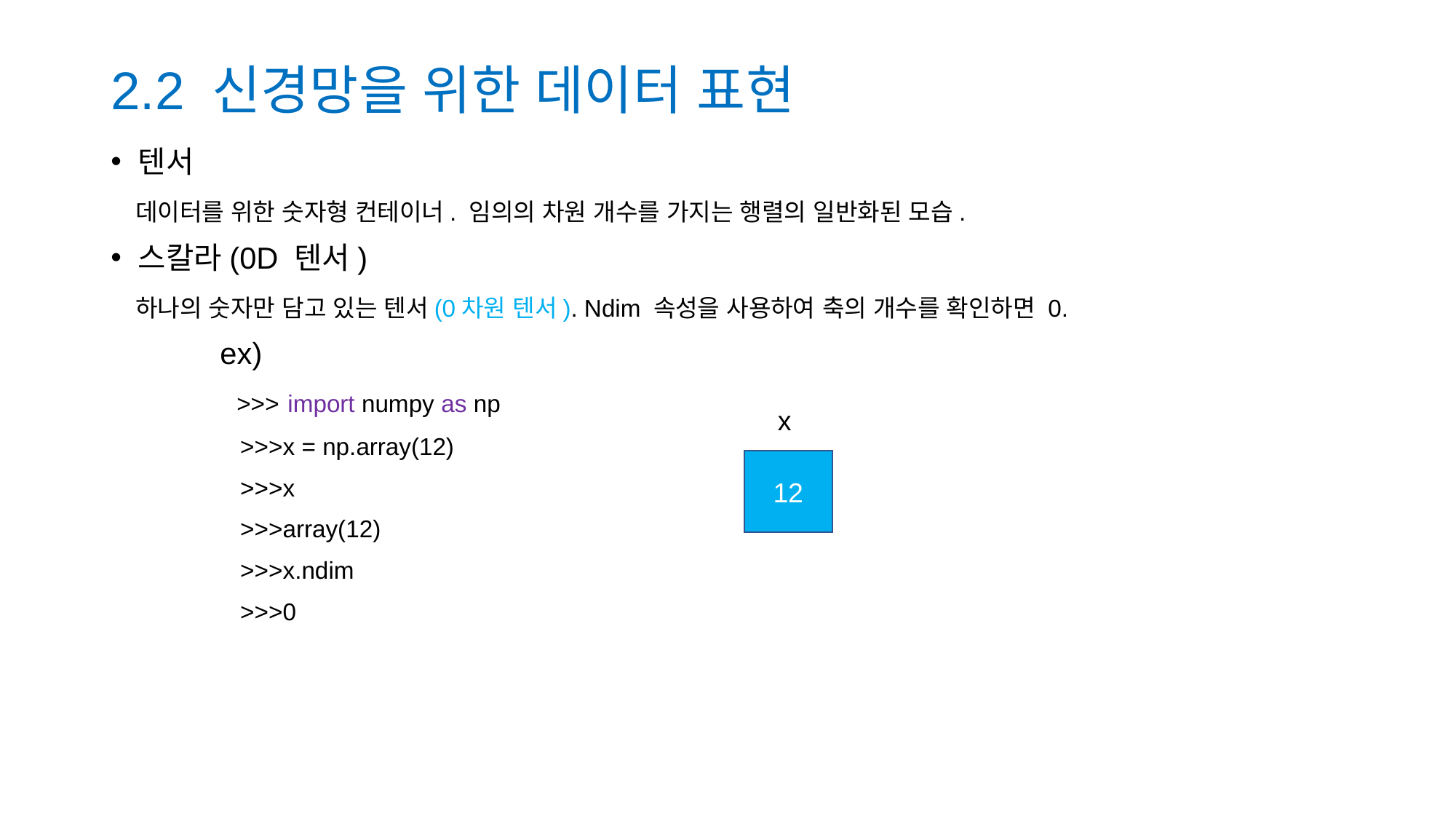

# 2.2 신경망을 위한 데이터 표현
텐서
  데이터를 위한 숫자형 컨테이너. 임의의 차원 개수를 가지는 행렬의 일반화된 모습.
스칼라(0D 텐서)
  하나의 숫자만 담고 있는 텐서(0차원 텐서). Ndim 속성을 사용하여 축의 개수를 확인하면 0.
  	ex)
 	  >>> import numpy as np
	   >>>x = np.array(12)
  	   >>>x
 	   >>>array(12)
 	   >>>x.ndim
	   >>>0

x
12